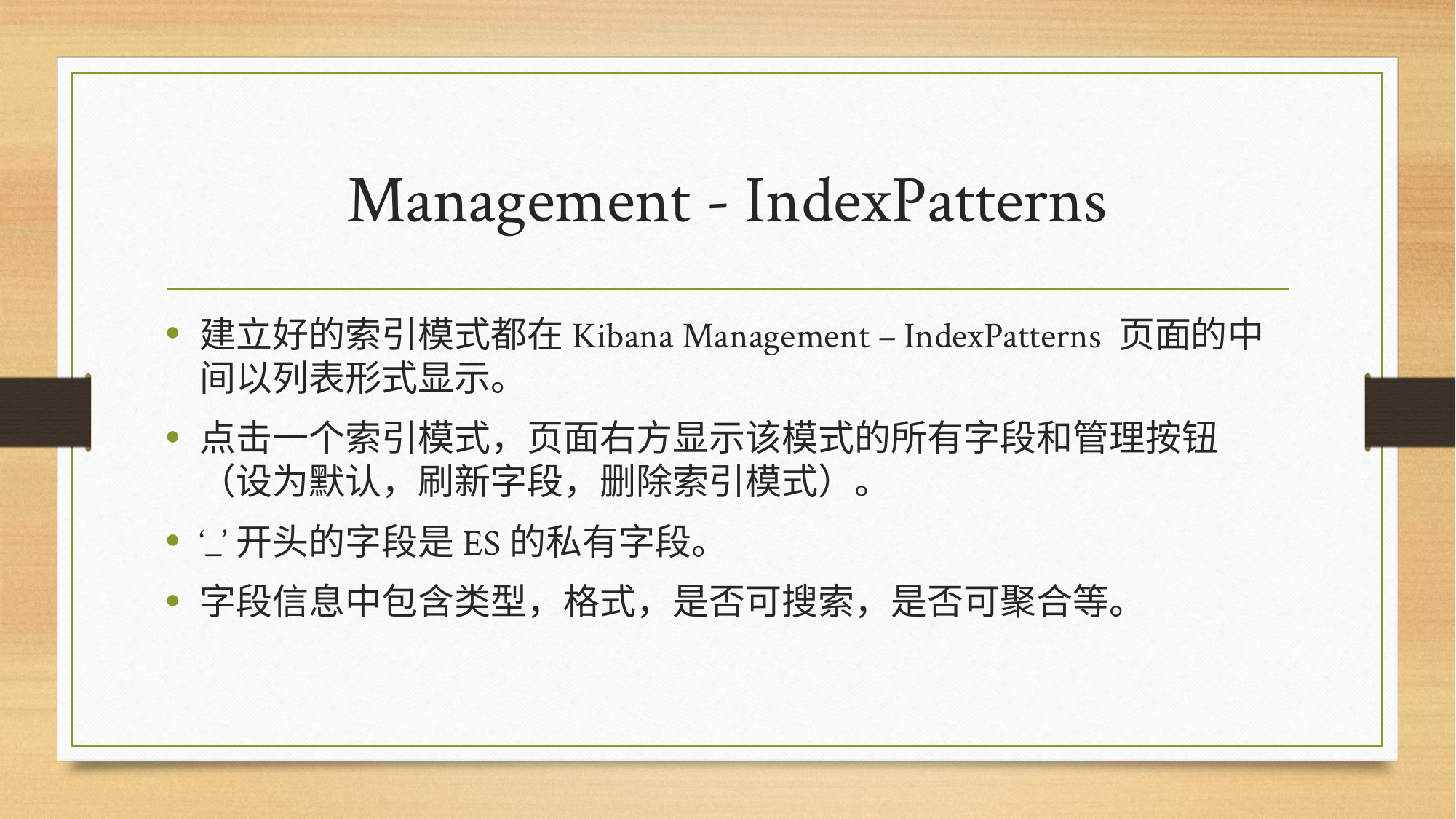

# Management - IndexPatterns
建立好的索引模式都在Kibana Management – IndexPatterns 页面的中间以列表形式显示。
点击一个索引模式，页面右方显示该模式的所有字段和管理按钮（设为默认，刷新字段，删除索引模式）。
‘_’开头的字段是ES的私有字段。
字段信息中包含类型，格式，是否可搜索，是否可聚合等。